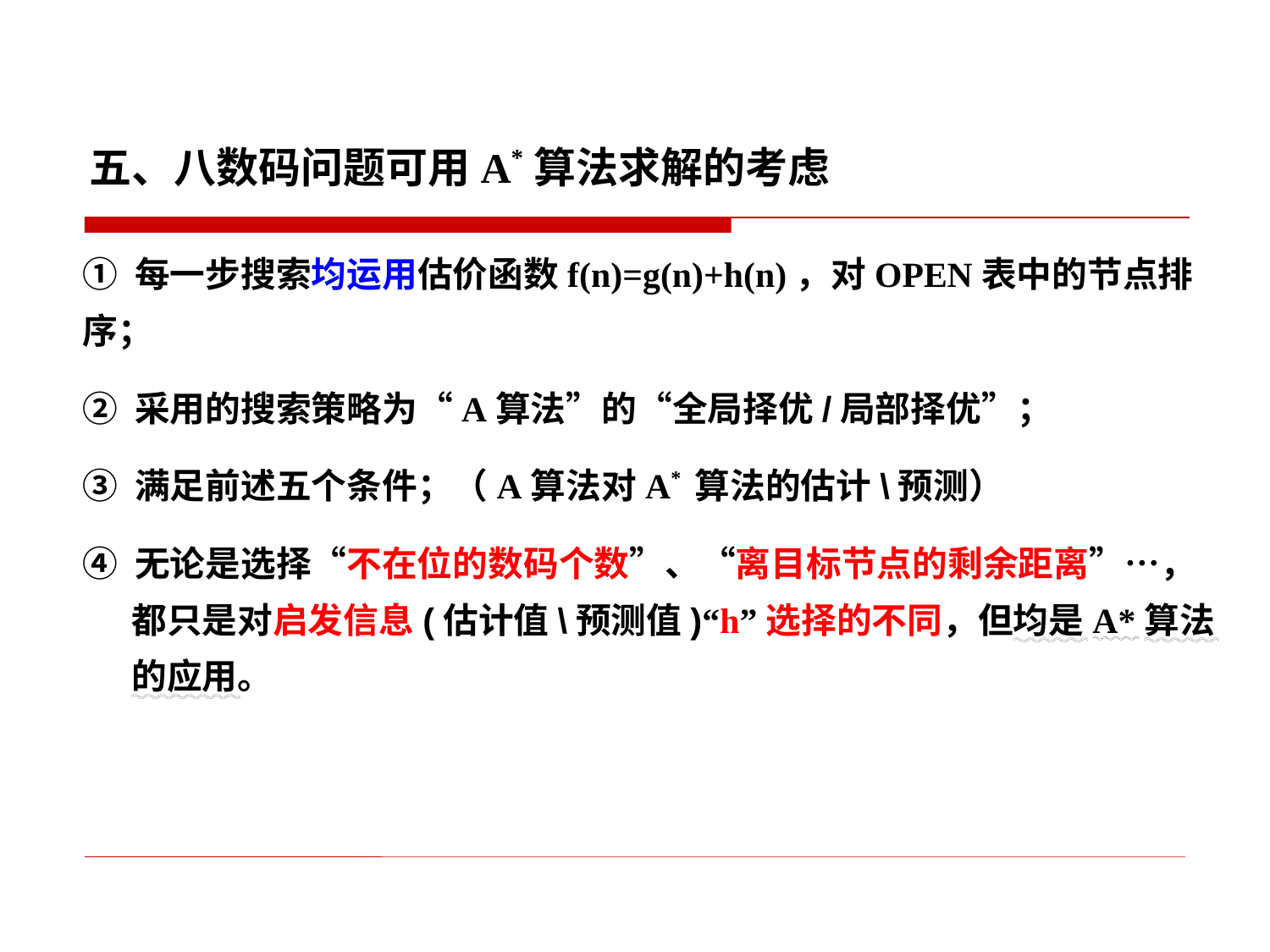

五、八数码问题可用A*算法求解的考虑
① 每一步搜索均运用估价函数f(n)=g(n)+h(n)，对OPEN表中的节点排序；
② 采用的搜索策略为“A算法”的“全局择优/局部择优”；
③ 满足前述五个条件；（A算法对A* 算法的估计\预测）
④ 无论是选择“不在位的数码个数”、“离目标节点的剩余距离”…，
     都只是对启发信息(估计值\预测值)“h”选择的不同，但均是A*算法
     的应用。